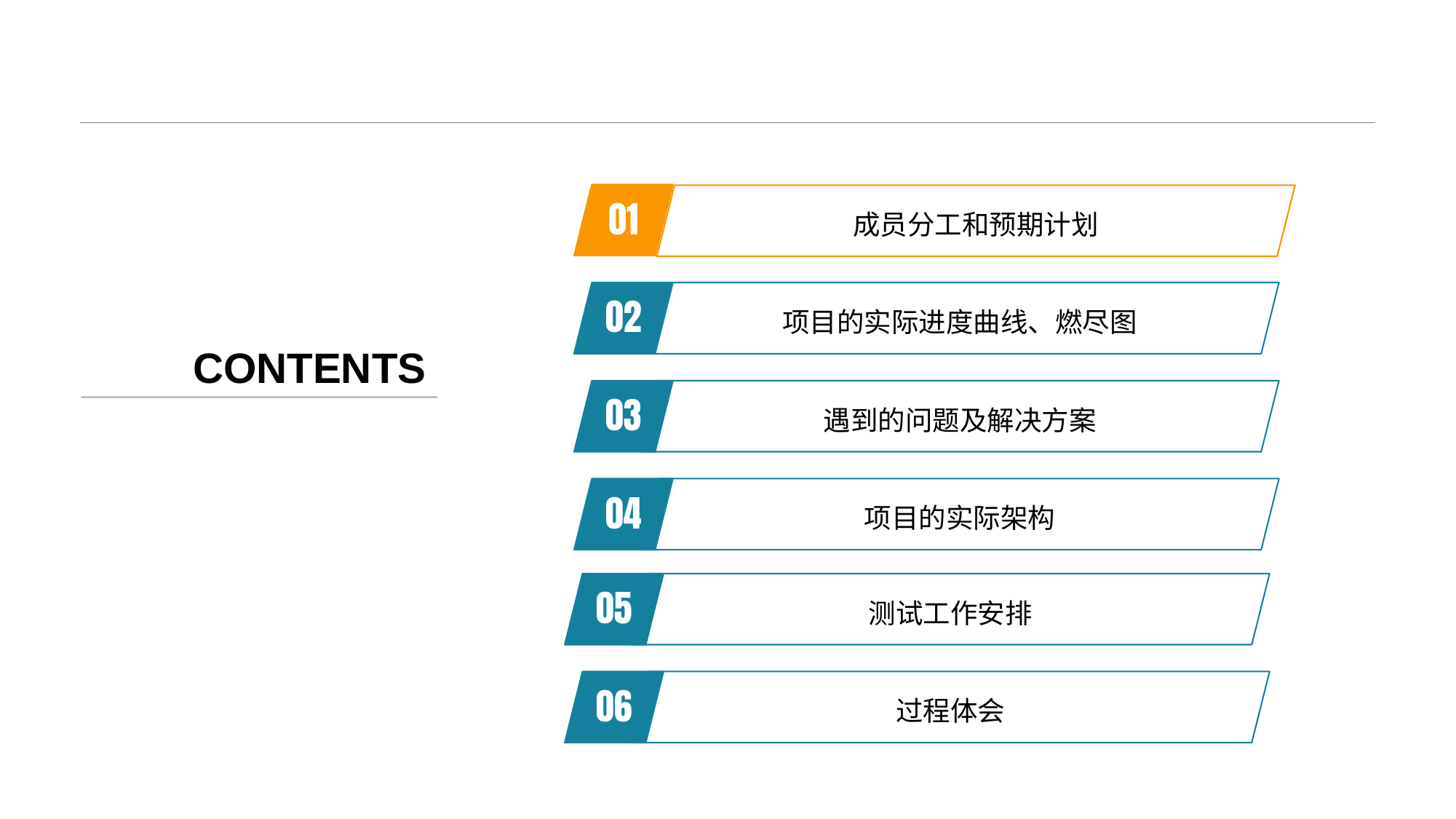

01
成员分工和预期计划
CONTENTS
02
项目的实际进度曲线、燃尽图
03
遇到的问题及解决方案
04
项目的实际架构
05
测试工作安排
06
过程体会